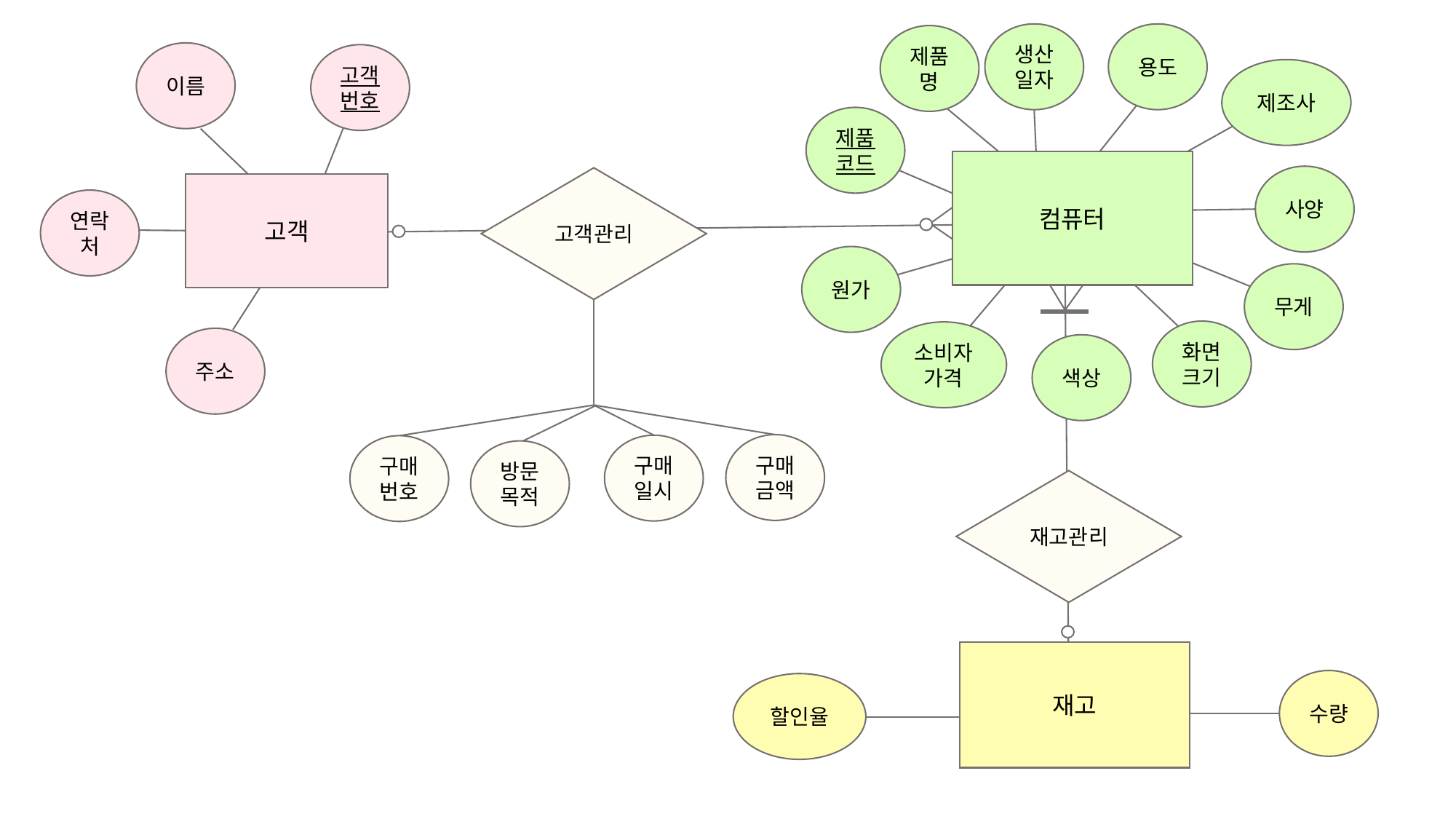

생산일자
용도
제품명
이름
고객번호
제조사
제품 코드
컴퓨터
사양
고객관리
고객
연락처

원가
무게
화면크기
소비자가격
주소
색상
구매금액
구매일시
구매번호
방문목적
재고관리

재고
수량
할인율